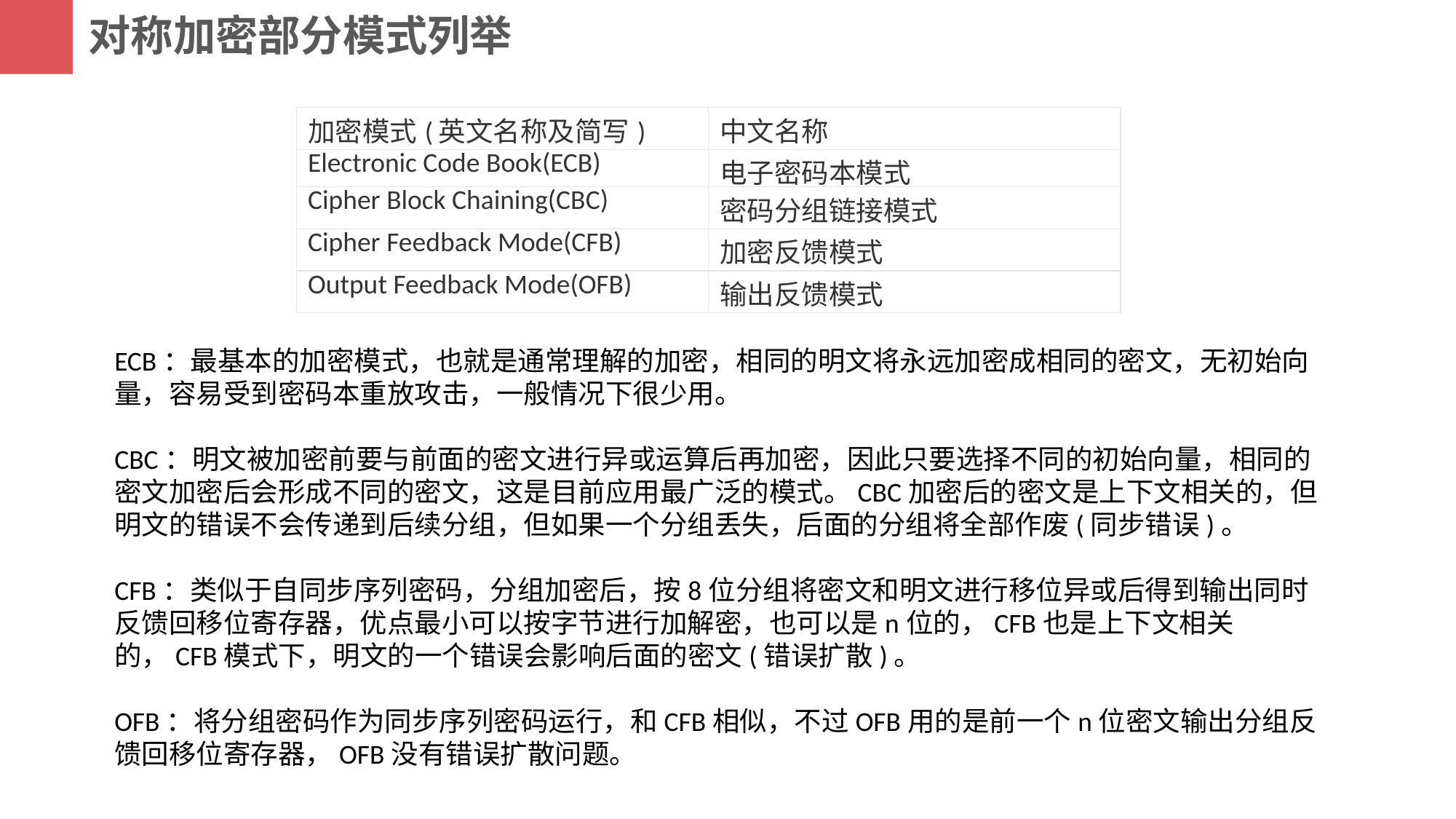

对称加密部分模式列举
| 加密模式(英文名称及简写) | 中文名称 |
| --- | --- |
| Electronic Code Book(ECB) | 电子密码本模式 |
| Cipher Block Chaining(CBC) | 密码分组链接模式 |
| Cipher Feedback Mode(CFB) | 加密反馈模式 |
| Output Feedback Mode(OFB) | 输出反馈模式 |
ECB：最基本的加密模式，也就是通常理解的加密，相同的明文将永远加密成相同的密文，无初始向量，容易受到密码本重放攻击，一般情况下很少用。

CBC：明文被加密前要与前面的密文进行异或运算后再加密，因此只要选择不同的初始向量，相同的密文加密后会形成不同的密文，这是目前应用最广泛的模式。CBC加密后的密文是上下文相关的，但明文的错误不会传递到后续分组，但如果一个分组丢失，后面的分组将全部作废(同步错误)。

CFB：类似于自同步序列密码，分组加密后，按8位分组将密文和明文进行移位异或后得到输出同时反馈回移位寄存器，优点最小可以按字节进行加解密，也可以是n位的，CFB也是上下文相关的，CFB模式下，明文的一个错误会影响后面的密文(错误扩散)。

OFB：将分组密码作为同步序列密码运行，和CFB相似，不过OFB用的是前一个n位密文输出分组反馈回移位寄存器，OFB没有错误扩散问题。